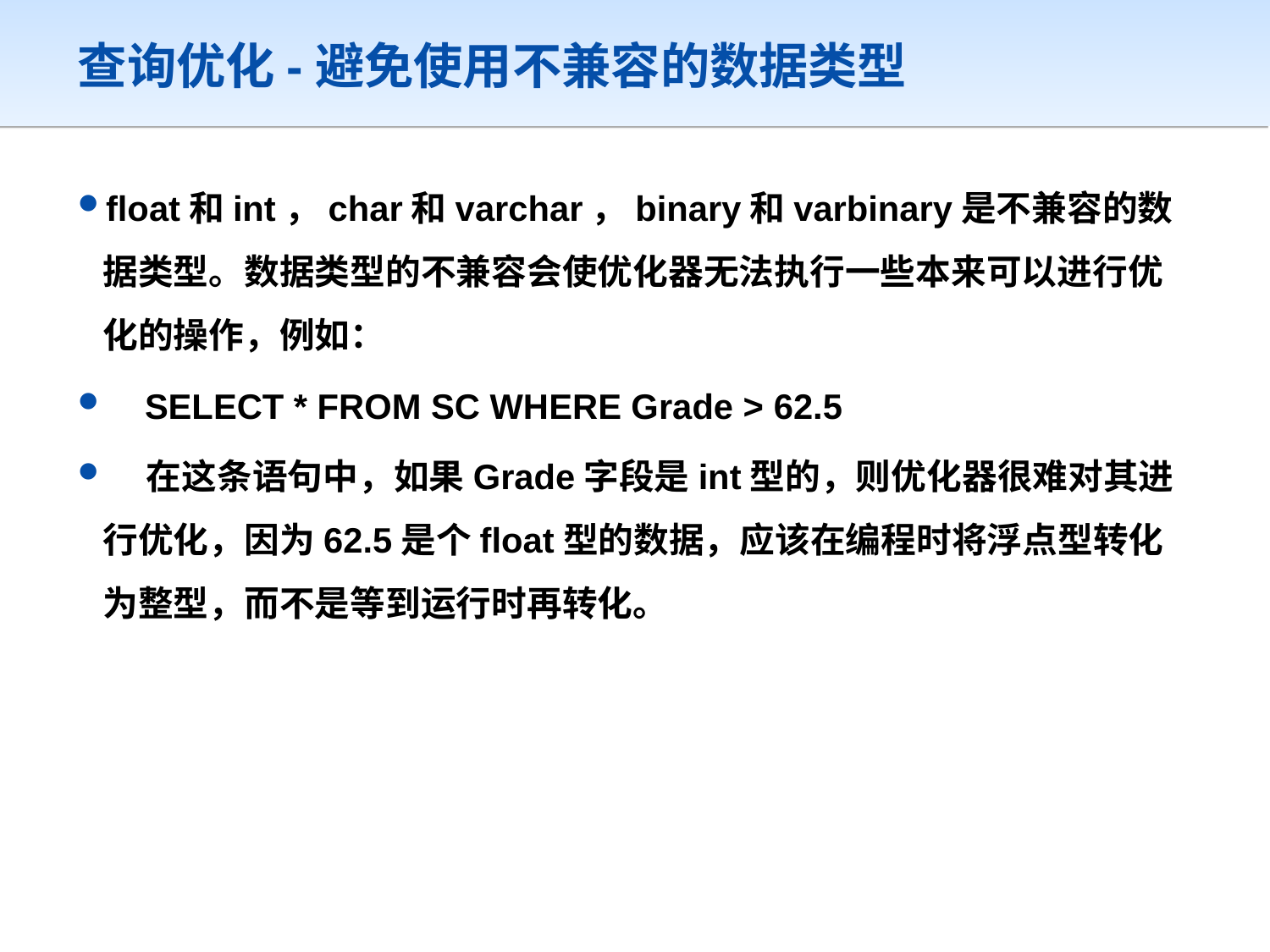

# 查询优化-避免使用不兼容的数据类型
float和int，char和varchar，binary和varbinary是不兼容的数据类型。数据类型的不兼容会使优化器无法执行一些本来可以进行优化的操作，例如：
    SELECT * FROM SC WHERE Grade > 62.5
    在这条语句中，如果Grade字段是int型的，则优化器很难对其进行优化，因为62.5是个float型的数据，应该在编程时将浮点型转化为整型，而不是等到运行时再转化。